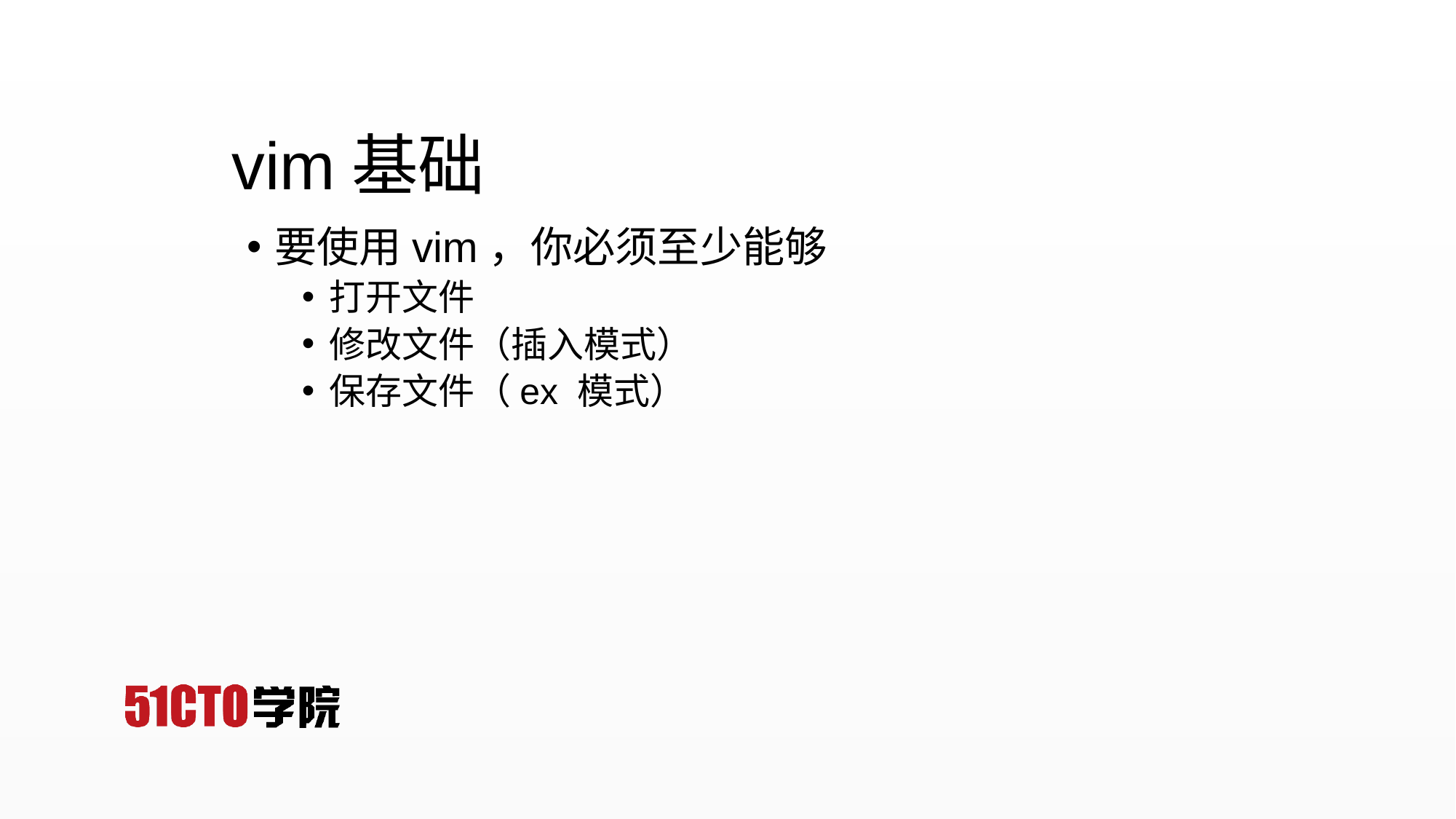

# vim基础
要使用vim，你必须至少能够
打开文件
修改文件（插入模式）
保存文件（ex 模式）